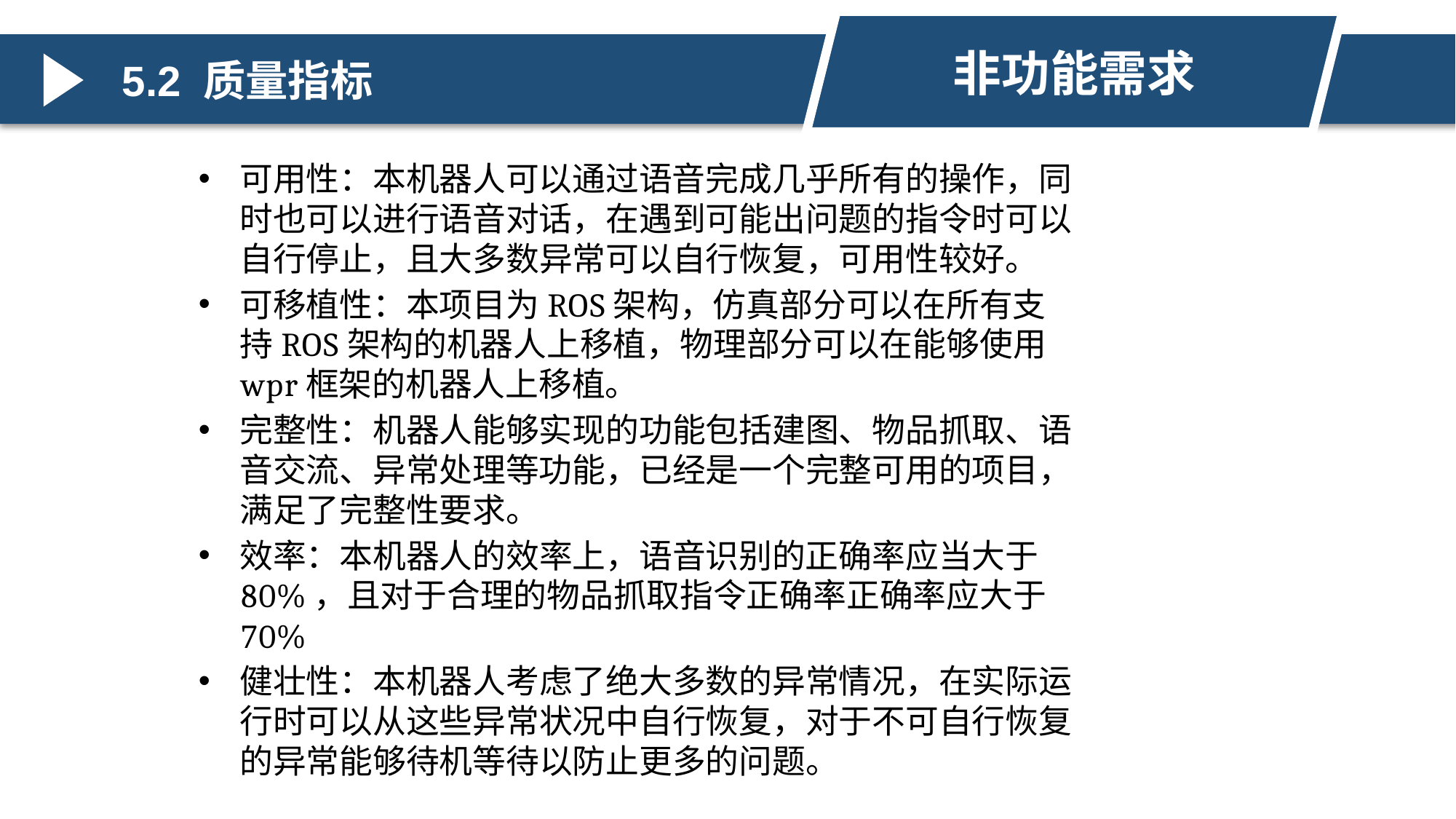

非功能需求

5.2 质量指标

可用性：本机器人可以通过语音完成几乎所有的操作，同时也可以进行语音对话，在遇到可能出问题的指令时可以自行停止，且大多数异常可以自行恢复，可用性较好。
可移植性：本项目为ROS架构，仿真部分可以在所有支持ROS架构的机器人上移植，物理部分可以在能够使用wpr框架的机器人上移植。
完整性：机器人能够实现的功能包括建图、物品抓取、语音交流、异常处理等功能，已经是一个完整可用的项目，满足了完整性要求。
效率：本机器人的效率上，语音识别的正确率应当大于80%，且对于合理的物品抓取指令正确率正确率应大于70%
健壮性：本机器人考虑了绝大多数的异常情况，在实际运行时可以从这些异常状况中自行恢复，对于不可自行恢复的异常能够待机等待以防止更多的问题。